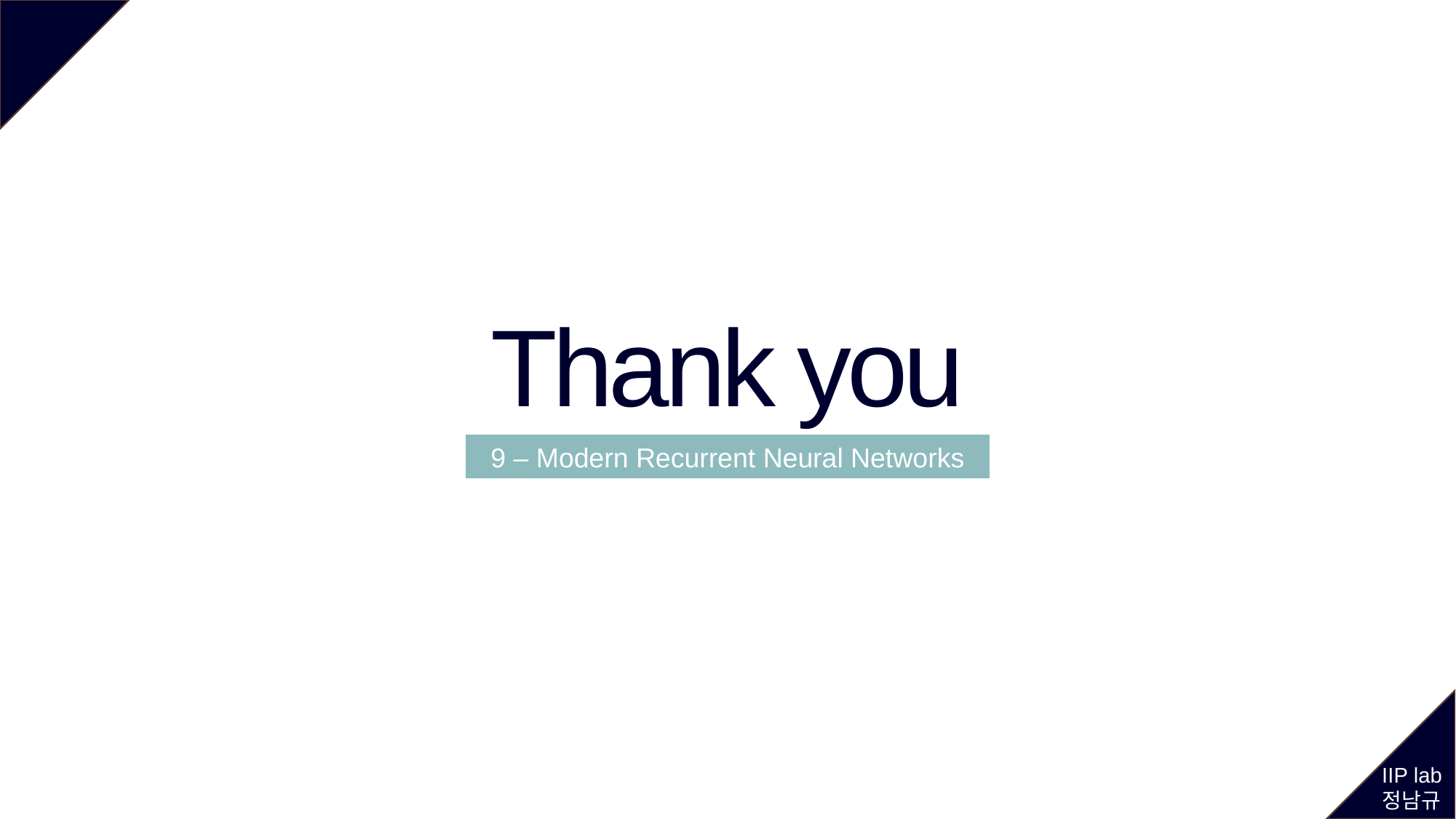

Thank you
9 – Modern Recurrent Neural Networks
IIP lab
정남규